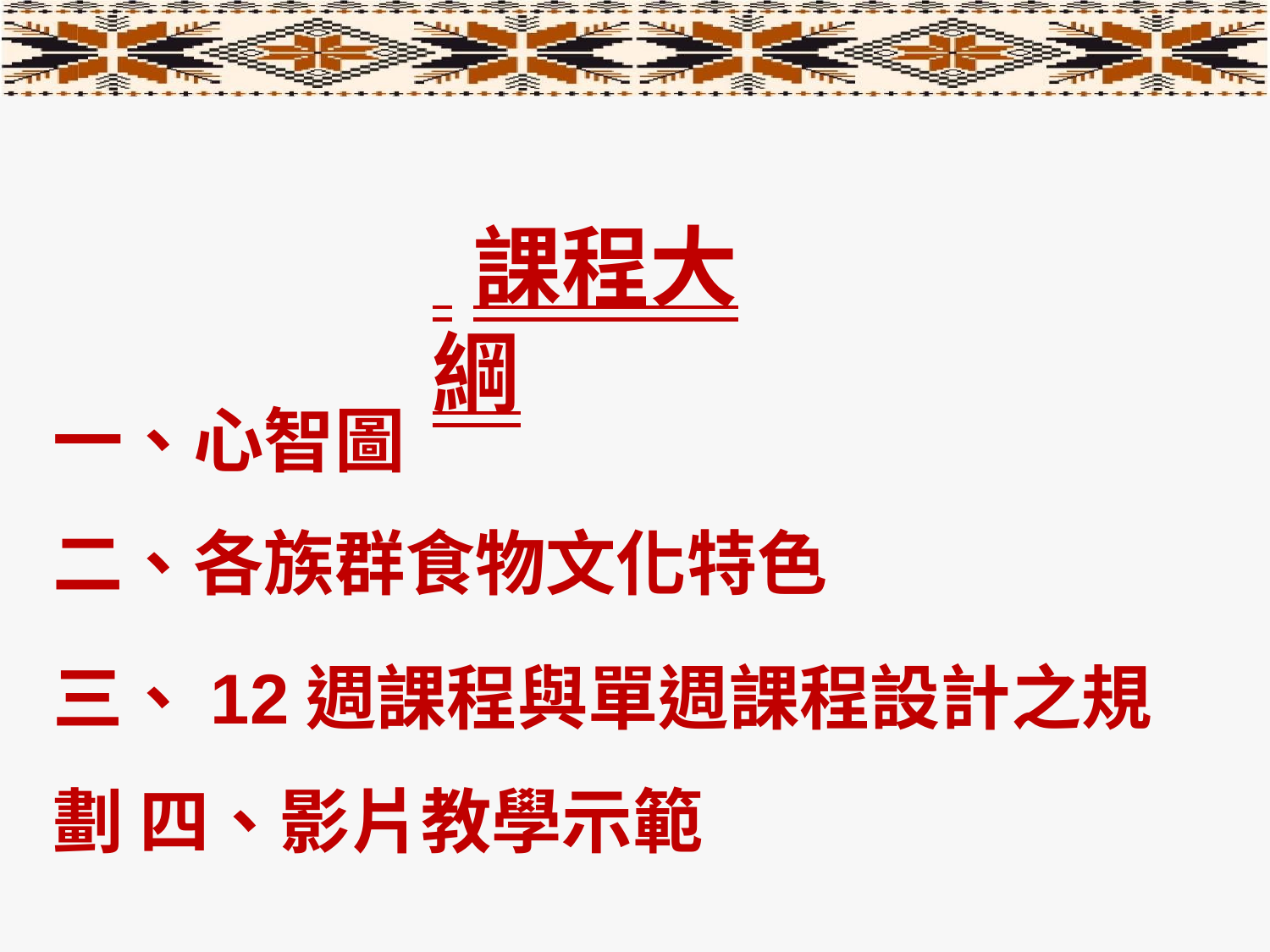

# 課程大綱
一、心智圖
二、各族群食物文化特色
三、12週課程與單週課程設計之規劃 四、影片教學示範